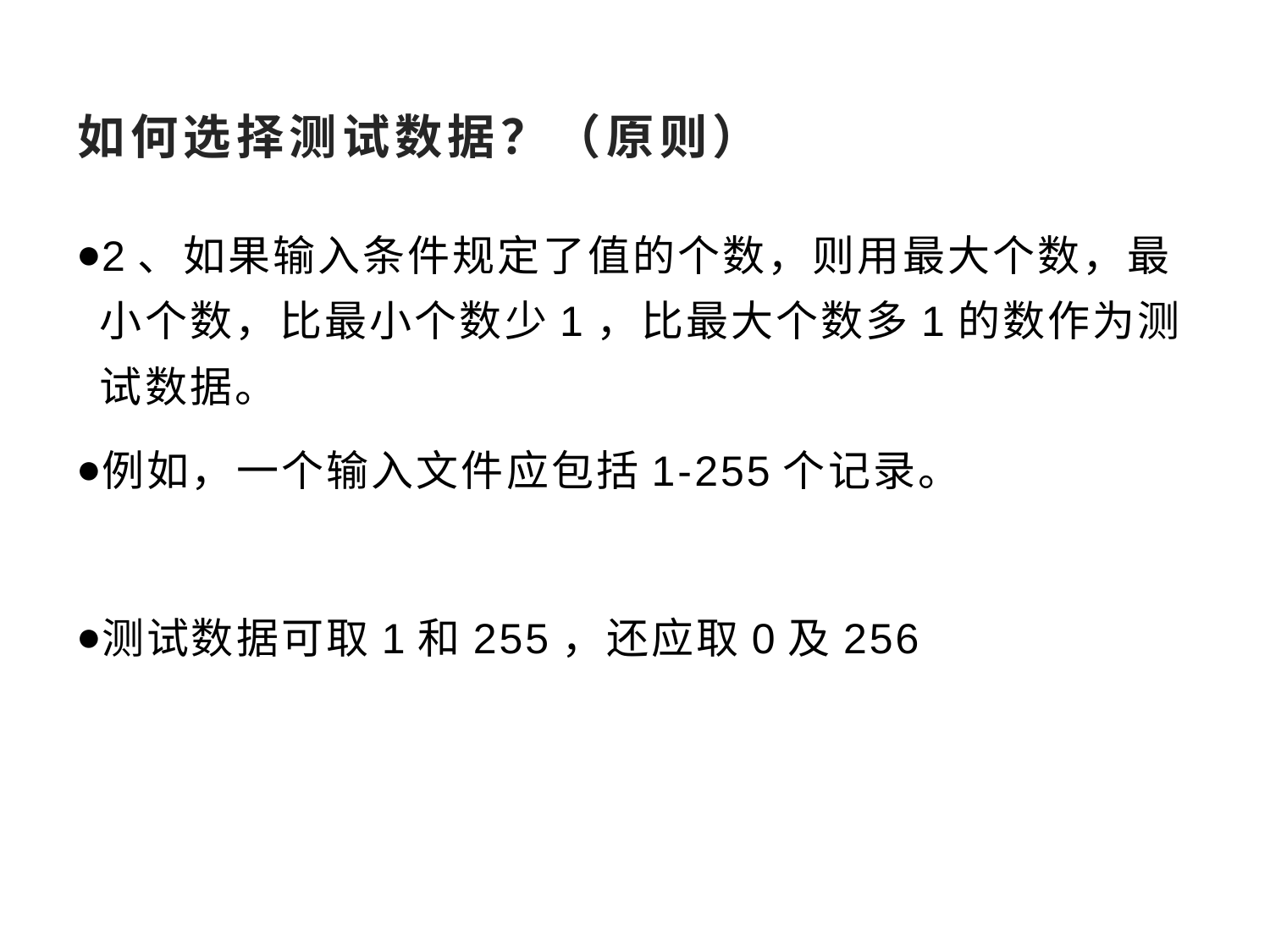

# 如何选择测试数据？（原则）
2、如果输入条件规定了值的个数，则用最大个数，最小个数，比最小个数少1，比最大个数多1的数作为测试数据。
例如，一个输入文件应包括1-255个记录。

测试数据可取1和255，还应取0及256